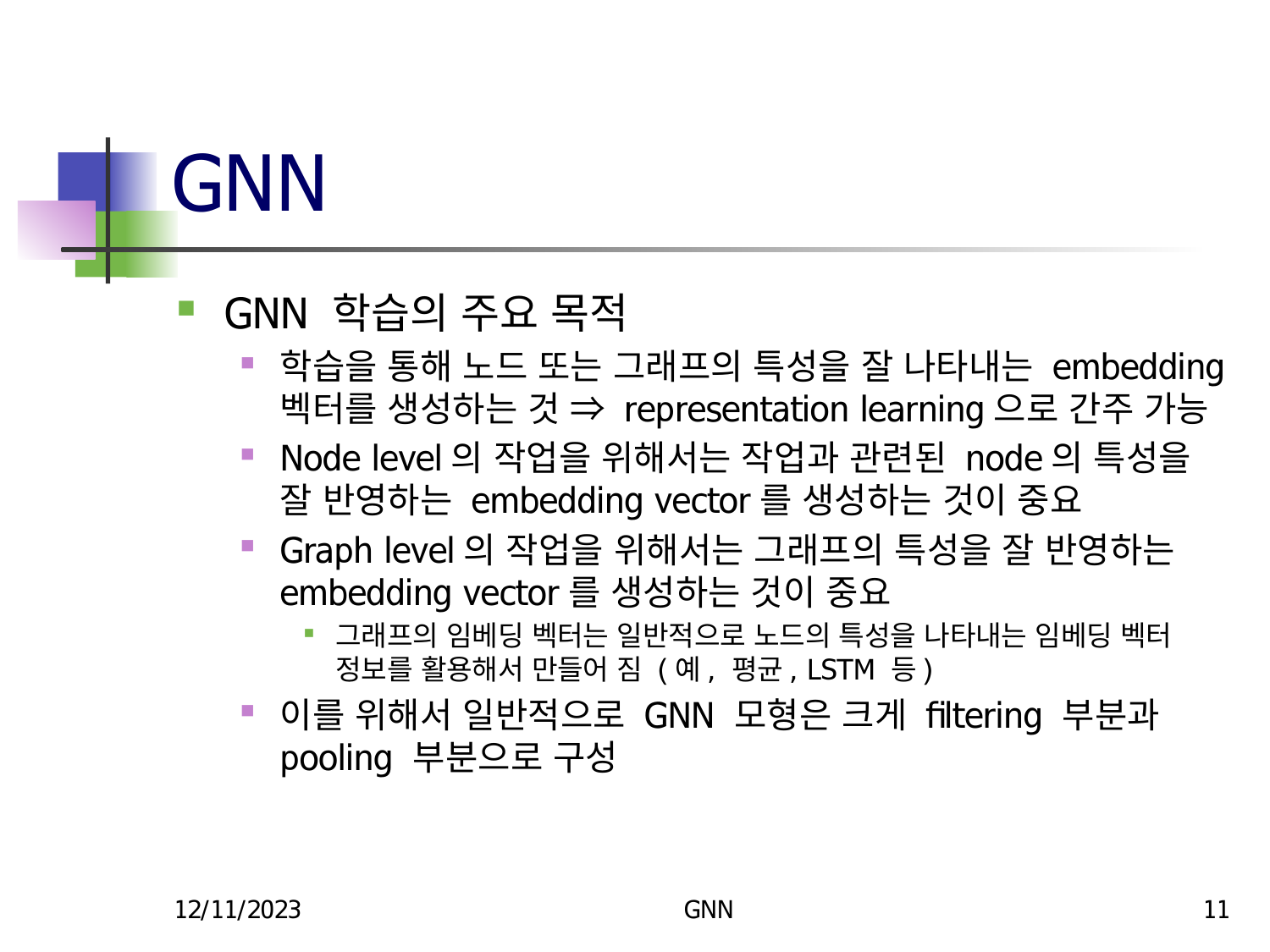

# GNN
GNN 학습의 주요 목적
학습을 통해 노드 또는 그래프의 특성을 잘 나타내는 embedding 벡터를 생성하는 것 ⇒ representation learning으로 간주 가능
Node level의 작업을 위해서는 작업과 관련된 node의 특성을 잘 반영하는 embedding vector를 생성하는 것이 중요
Graph level의 작업을 위해서는 그래프의 특성을 잘 반영하는 embedding vector를 생성하는 것이 중요
그래프의 임베딩 벡터는 일반적으로 노드의 특성을 나타내는 임베딩 벡터 정보를 활용해서 만들어 짐 (예, 평균, LSTM 등)
이를 위해서 일반적으로 GNN 모형은 크게 filtering 부분과 pooling 부분으로 구성
12/11/2023
GNN
11